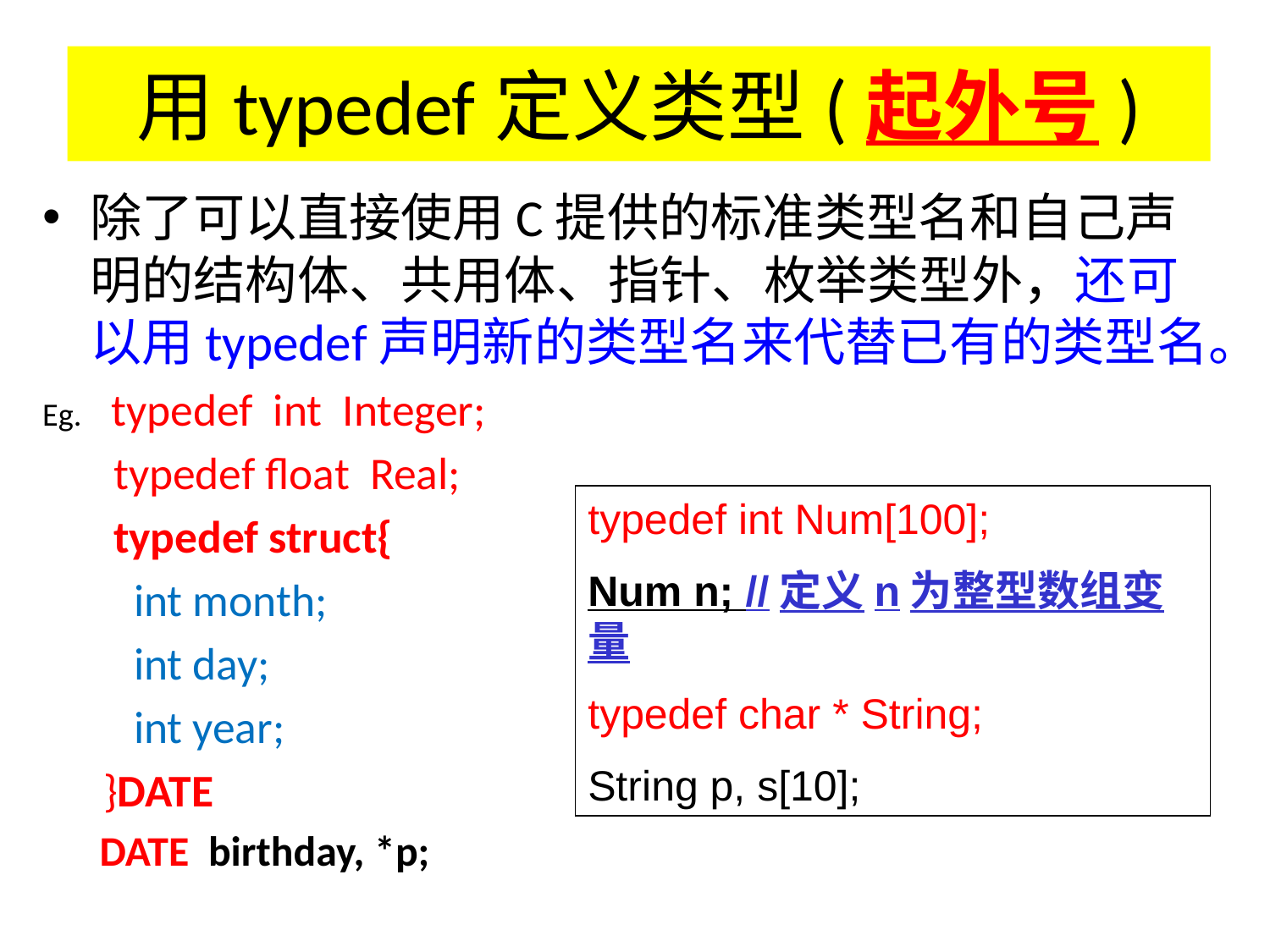

# 用typedef定义类型(起外号)
除了可以直接使用C提供的标准类型名和自己声明的结构体、共用体、指针、枚举类型外，还可以用typedef声明新的类型名来代替已有的类型名。
Eg.    typedef  int  Integer;
       typedef float  Real;
       typedef struct{
         int month;
         int day;
         int year;
      }DATE
      DATE  birthday, *p;
typedef int Num[100];
Num n; //定义n为整型数组变量
typedef char * String;
String p, s[10];